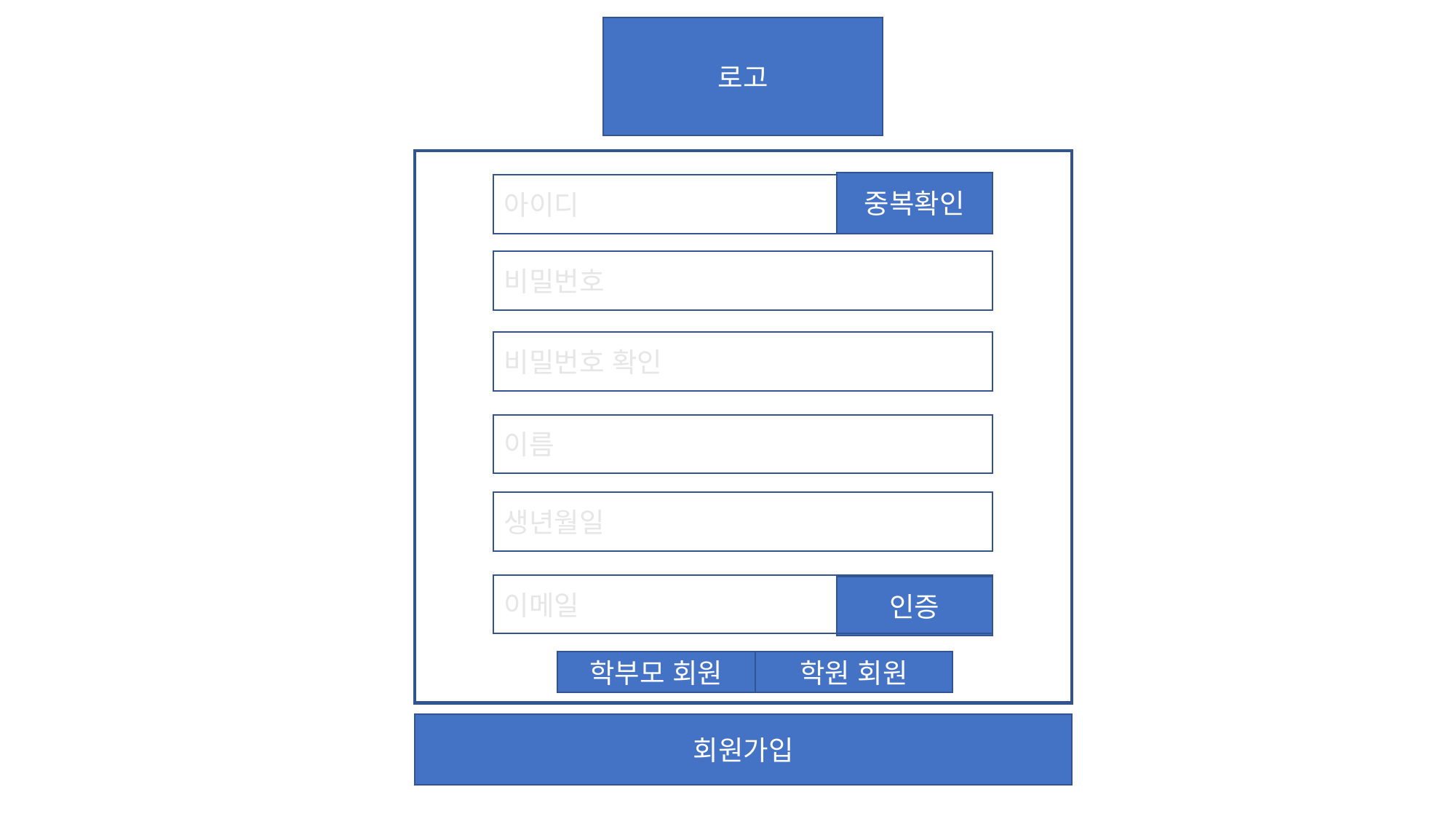

로고

중복확인
아이디
비밀번호
비밀번호 확인
이름
생년월일
이메일
인증
학부모 회원
학원 회원
회원가입